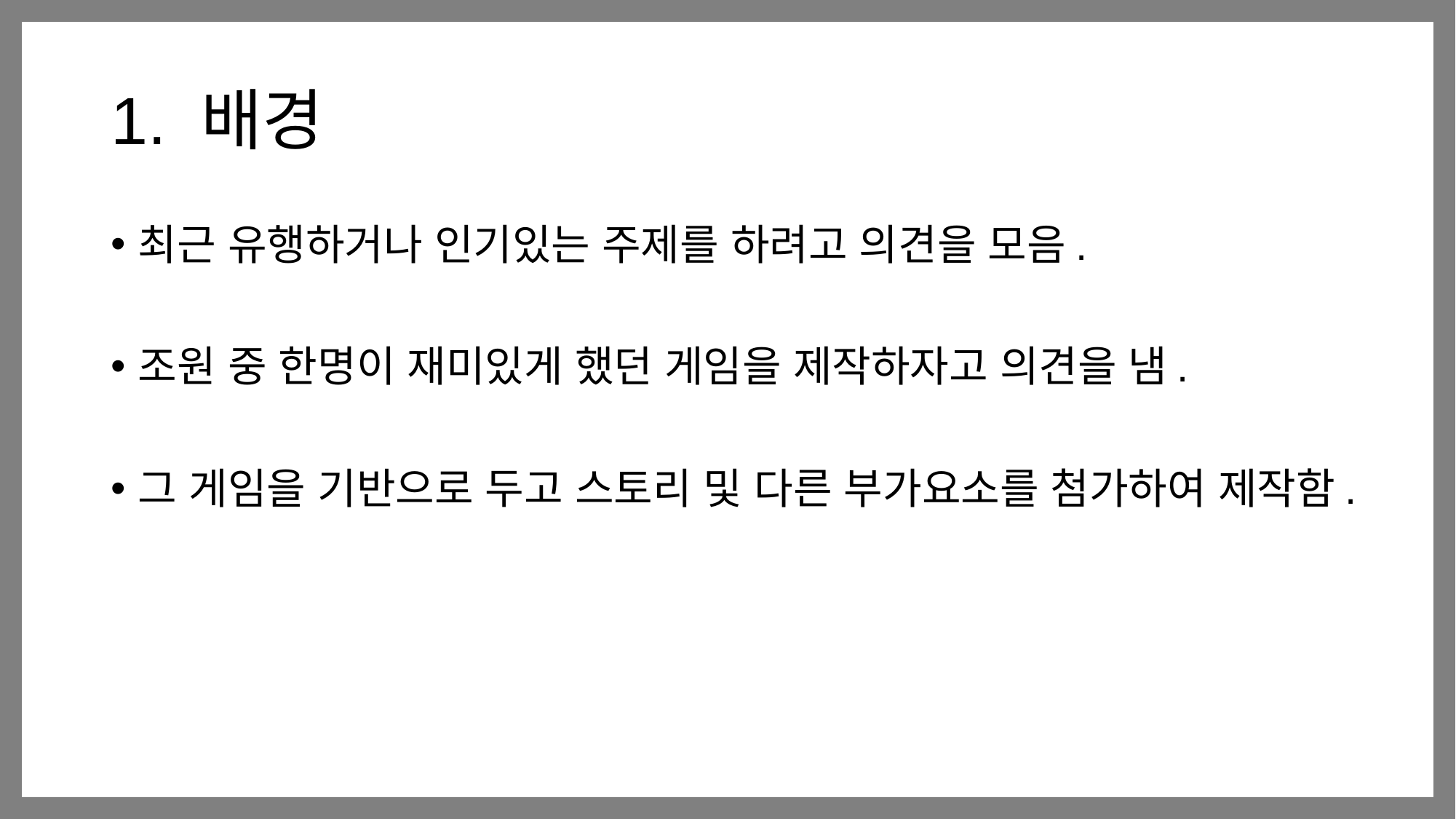

# 1. 배경
최근 유행하거나 인기있는 주제를 하려고 의견을 모음.

조원 중 한명이 재미있게 했던 게임을 제작하자고 의견을 냄.

그 게임을 기반으로 두고 스토리 및 다른 부가요소를 첨가하여 제작함.